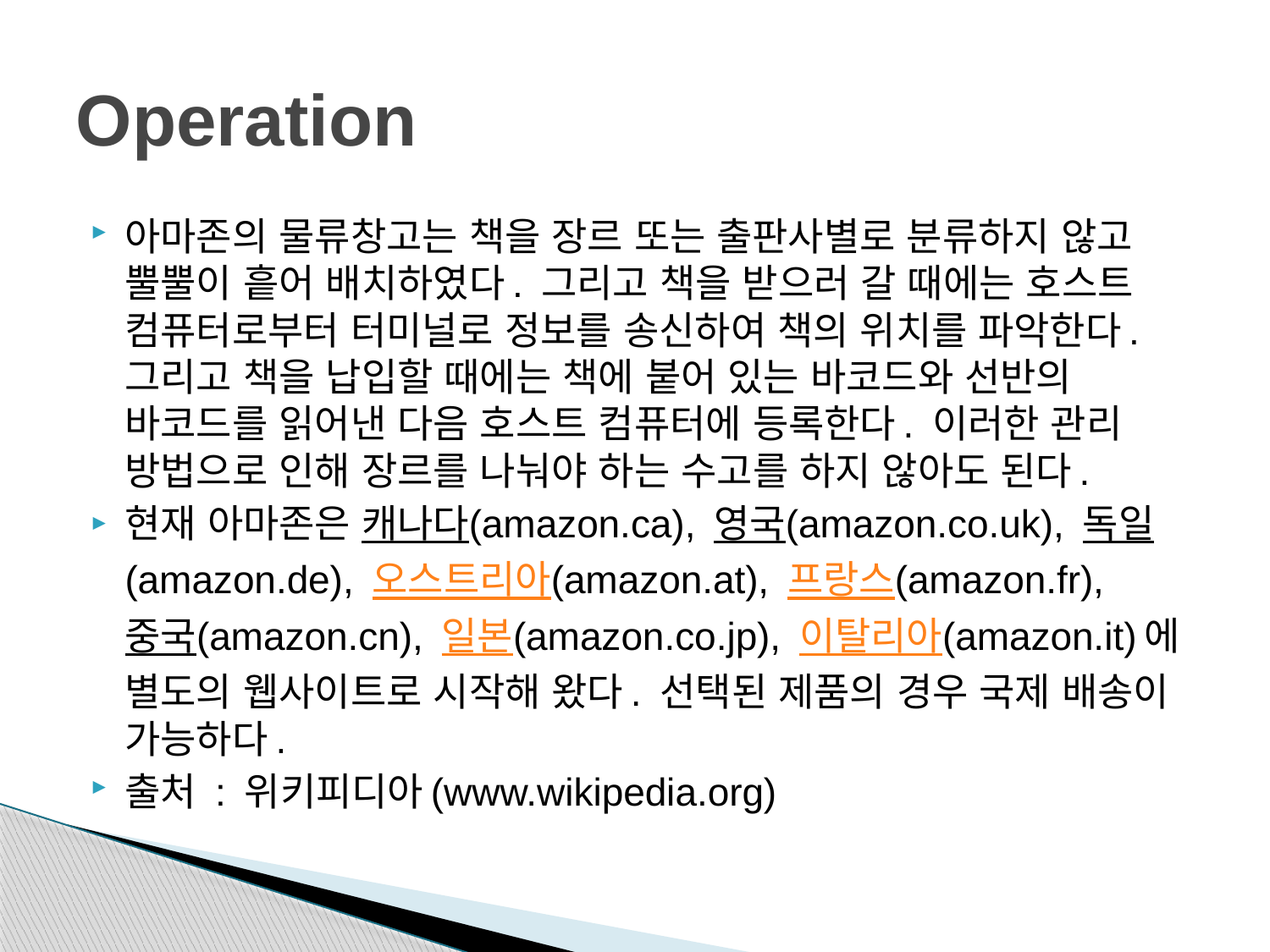

# Operation
아마존의 물류창고는 책을 장르 또는 출판사별로 분류하지 않고 뿔뿔이 흩어 배치하였다. 그리고 책을 받으러 갈 때에는 호스트 컴퓨터로부터 터미널로 정보를 송신하여 책의 위치를 파악한다. 그리고 책을 납입할 때에는 책에 붙어 있는 바코드와 선반의 바코드를 읽어낸 다음 호스트 컴퓨터에 등록한다. 이러한 관리 방법으로 인해 장르를 나눠야 하는 수고를 하지 않아도 된다.
현재 아마존은 캐나다(amazon.ca), 영국(amazon.co.uk), 독일(amazon.de), 오스트리아(amazon.at), 프랑스(amazon.fr), 중국(amazon.cn), 일본(amazon.co.jp), 이탈리아(amazon.it)에 별도의 웹사이트로 시작해 왔다. 선택된 제품의 경우 국제 배송이 가능하다.
출처 : 위키피디아(www.wikipedia.org)